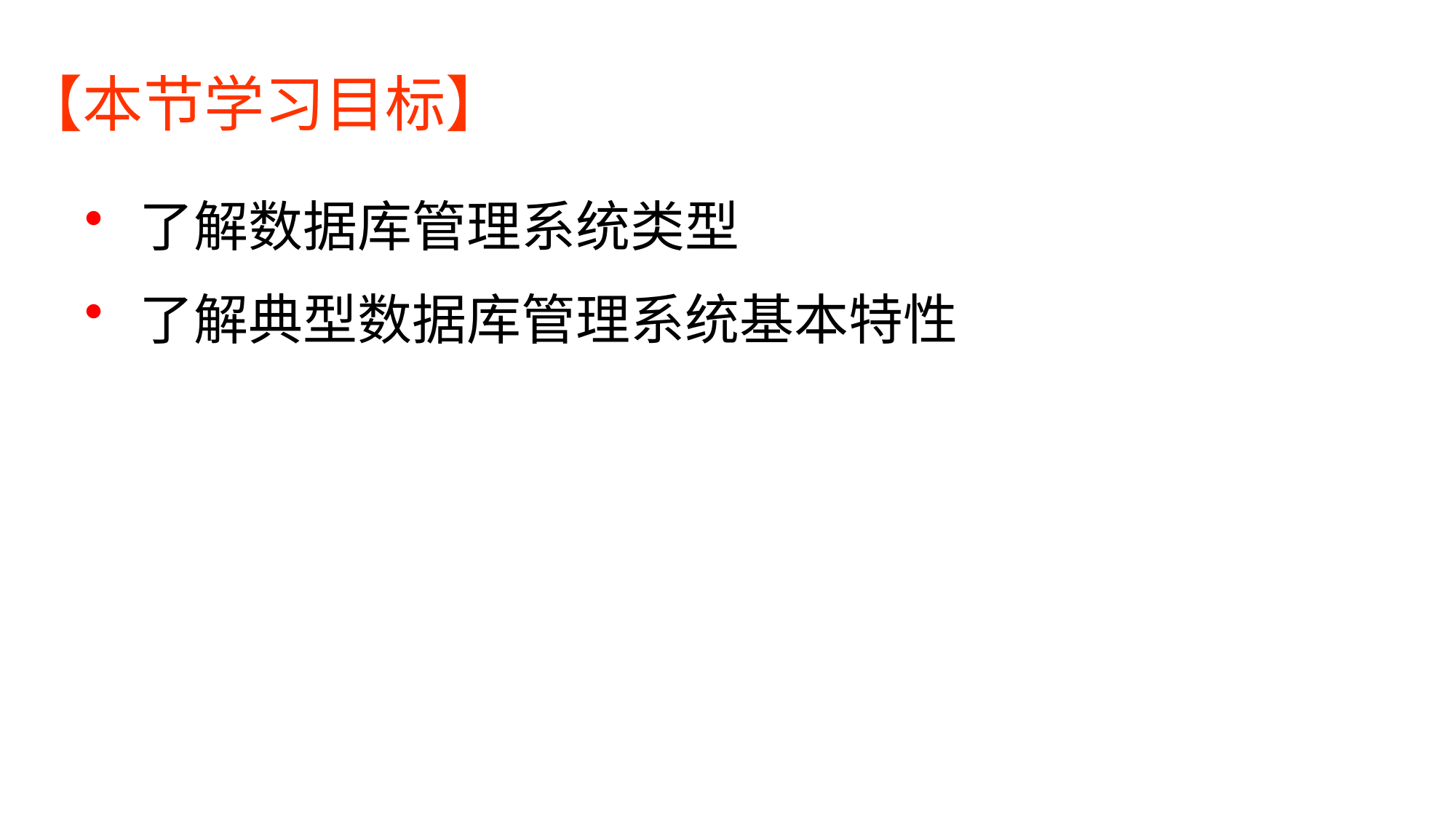

【本节学习目标】
了解数据库管理系统类型
了解典型数据库管理系统基本特性